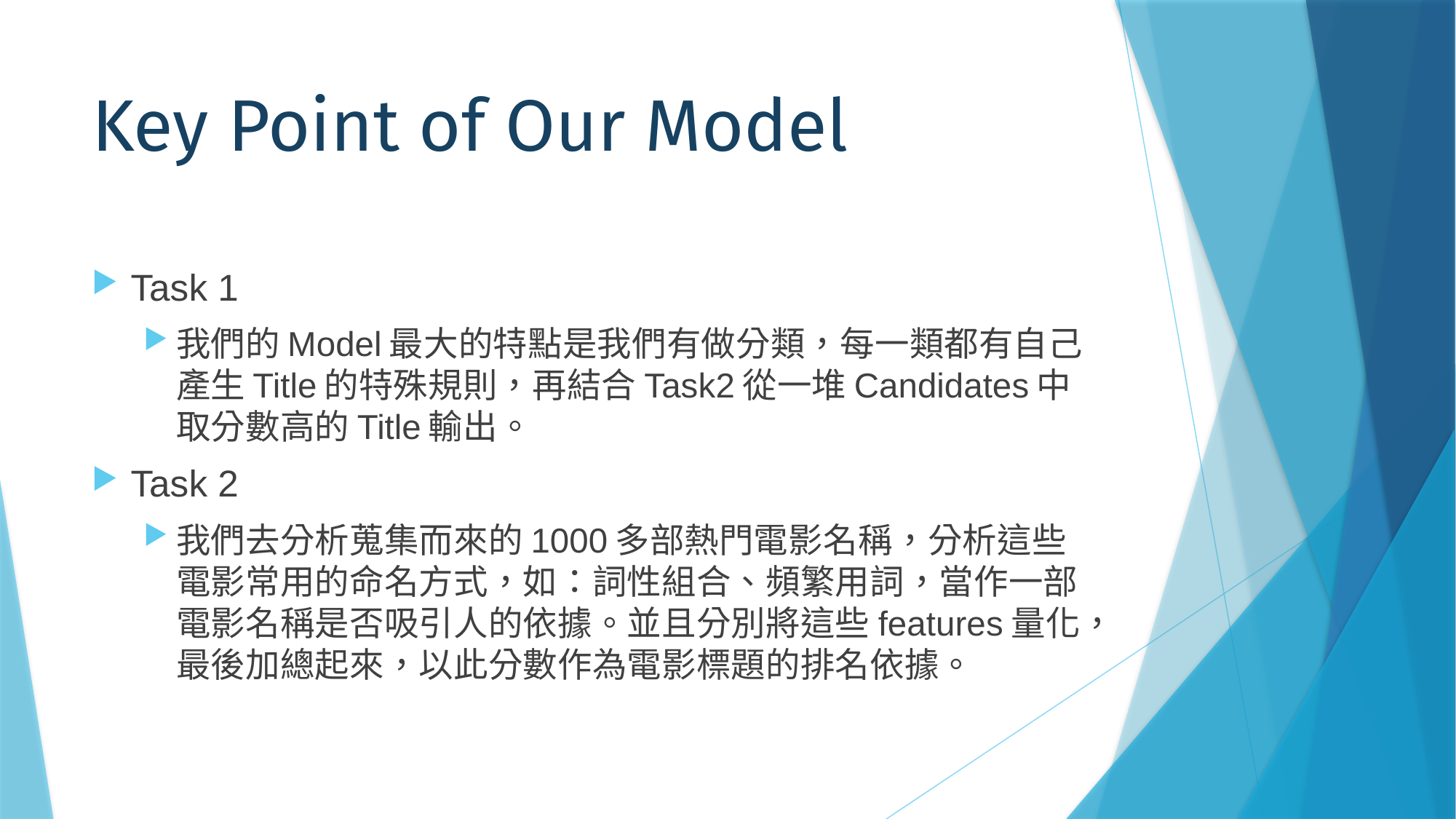

# Key Point of Our Model
Task 1
我們的Model最大的特點是我們有做分類，每一類都有自己產生Title的特殊規則，再結合Task2從一堆Candidates中取分數高的Title輸出。
Task 2
我們去分析蒐集而來的1000多部熱門電影名稱，分析這些電影常用的命名方式，如：詞性組合、頻繁用詞，當作一部電影名稱是否吸引人的依據。並且分別將這些features量化，最後加總起來，以此分數作為電影標題的排名依據。